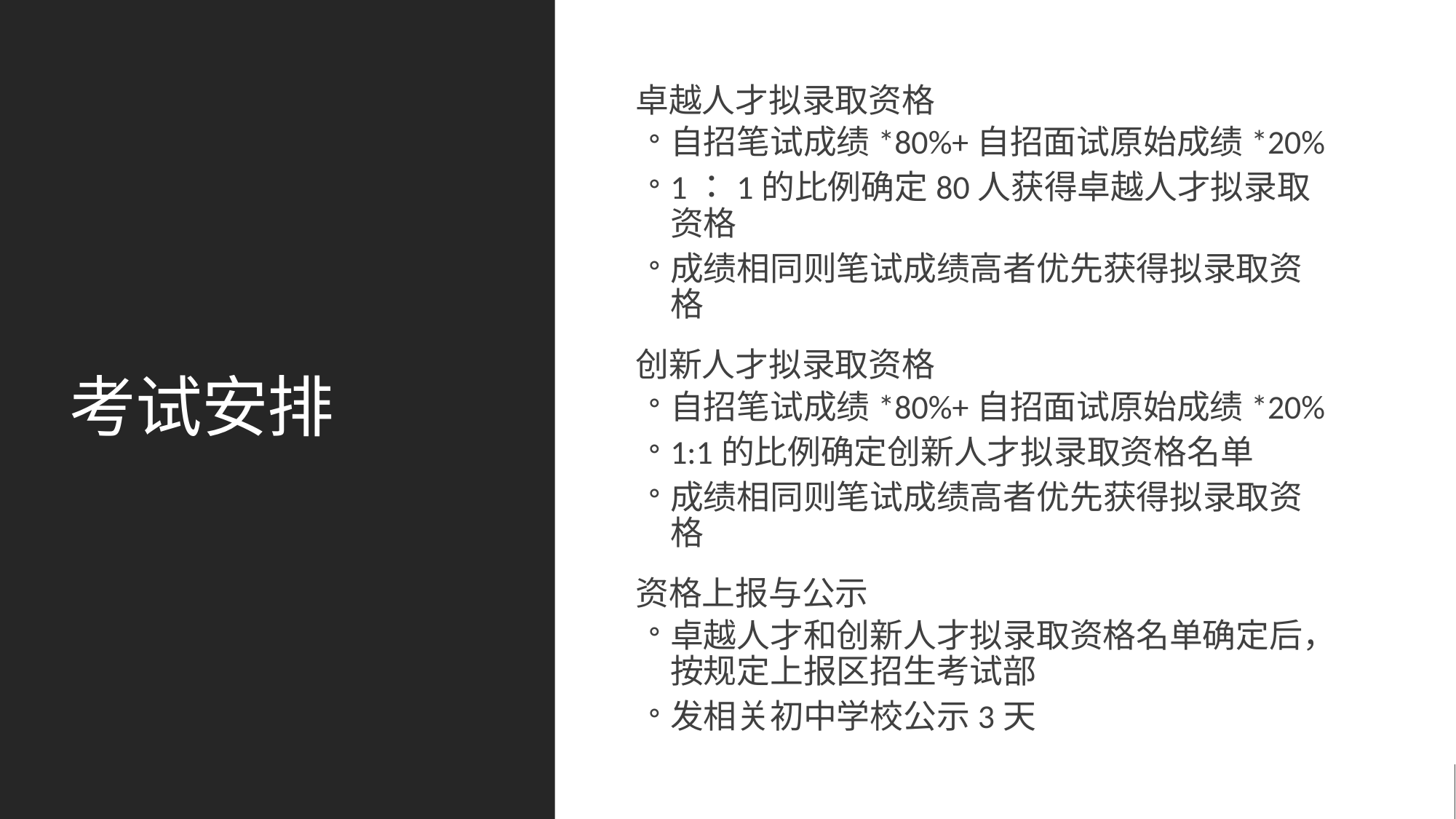

# 考试安排
卓越人才拟录取资格
自招笔试成绩*80%+自招面试原始成绩*20%
1：1的比例确定80人获得卓越人才拟录取资格
成绩相同则笔试成绩高者优先获得拟录取资格
创新人才拟录取资格
自招笔试成绩*80%+自招面试原始成绩*20%
1:1的比例确定创新人才拟录取资格名单
成绩相同则笔试成绩高者优先获得拟录取资格
资格上报与公示
卓越人才和创新人才拟录取资格名单确定后，按规定上报区招生考试部
发相关初中学校公示3天